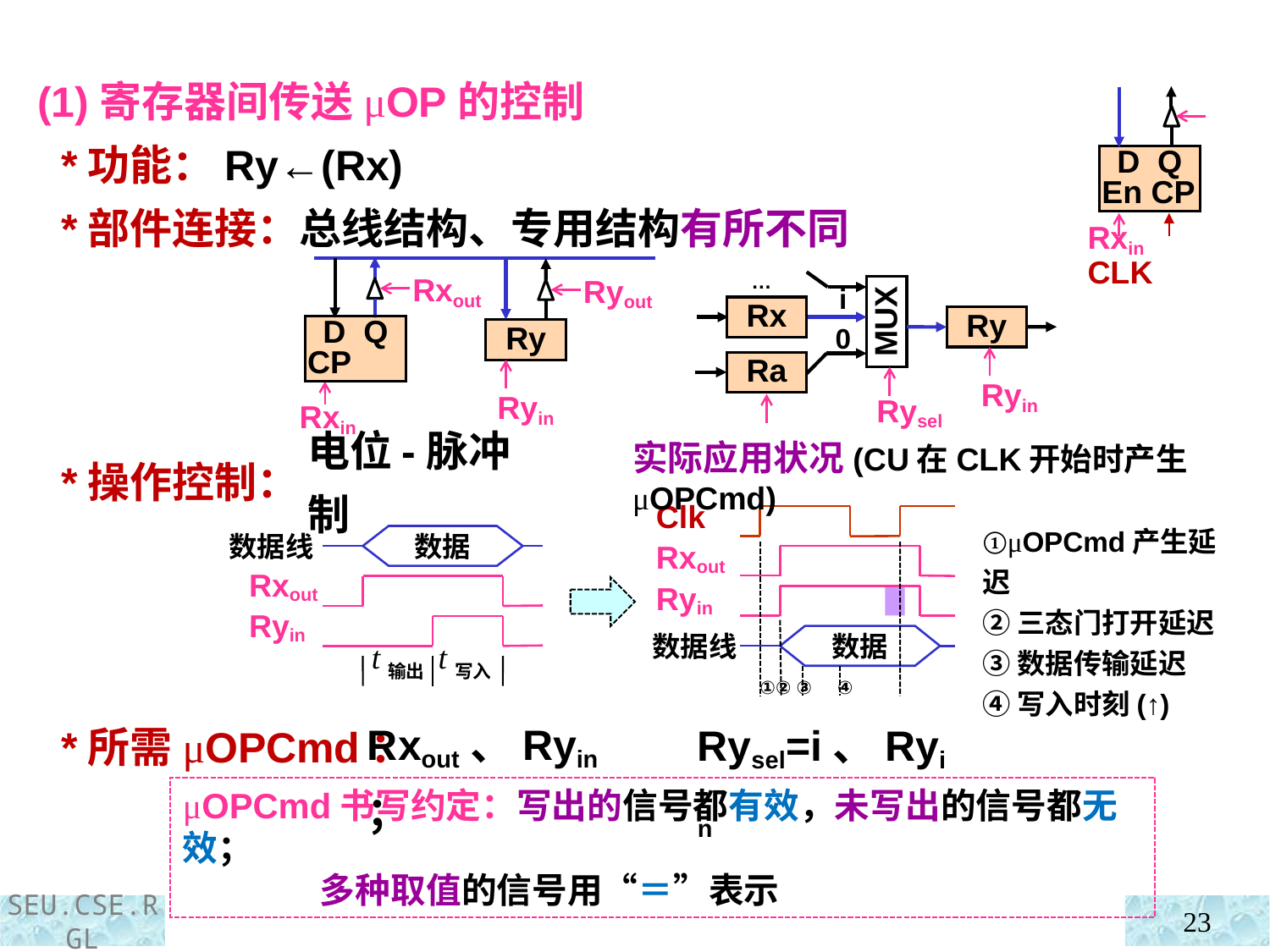

(1)寄存器间传送μOP的控制
  *功能：Ry←(Rx)
  *部件连接：总线结构、专用结构有所不同

  *操作控制：

  *所需μOPCmd：

D  Q
En CP
Rxin CLK
Rxout

Ryout

D  Q
CP
Ry
Ryin
Rxin
…
i
Rx
MUX
Ry
0
Ra
Ryin
Rysel
电位-脉冲制
实际应用状况(CU在CLK开始时产生μOPCmd)
Clk
①μOPCmd产生延迟
②三态门打开延迟
③数据传输延迟
④写入时刻(↑)
Rxout
Ryin
数据线
数据
①② ③     ④
数据线
数据
Rxout
Ryin
t输出  t写入

Rxout、Ryin；
Rysel=i、Ryin
μOPCmd书写约定：写出的信号都有效，未写出的信号都无效；
                多种取值的信号用“＝”表示
23